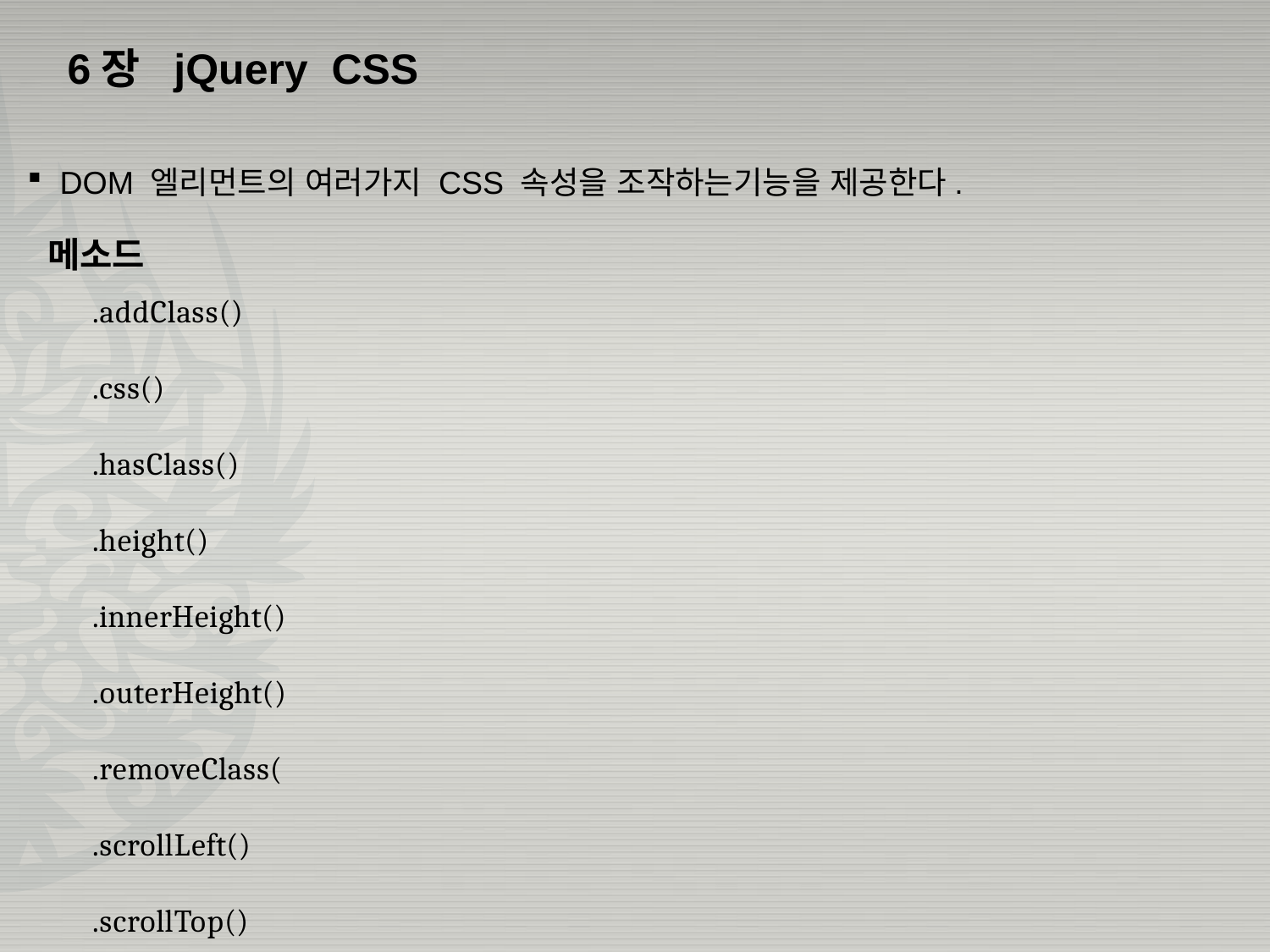

6장  jQuery  CSS
  DOM 엘리먼트의 여러가지 CSS 속성을 조작하는기능을 제공한다.
메소드

.addClass()

.css()

.hasClass()

.height()

.innerHeight()

.outerHeight()

.removeClass(

.scrollLeft()

.scrollTop()